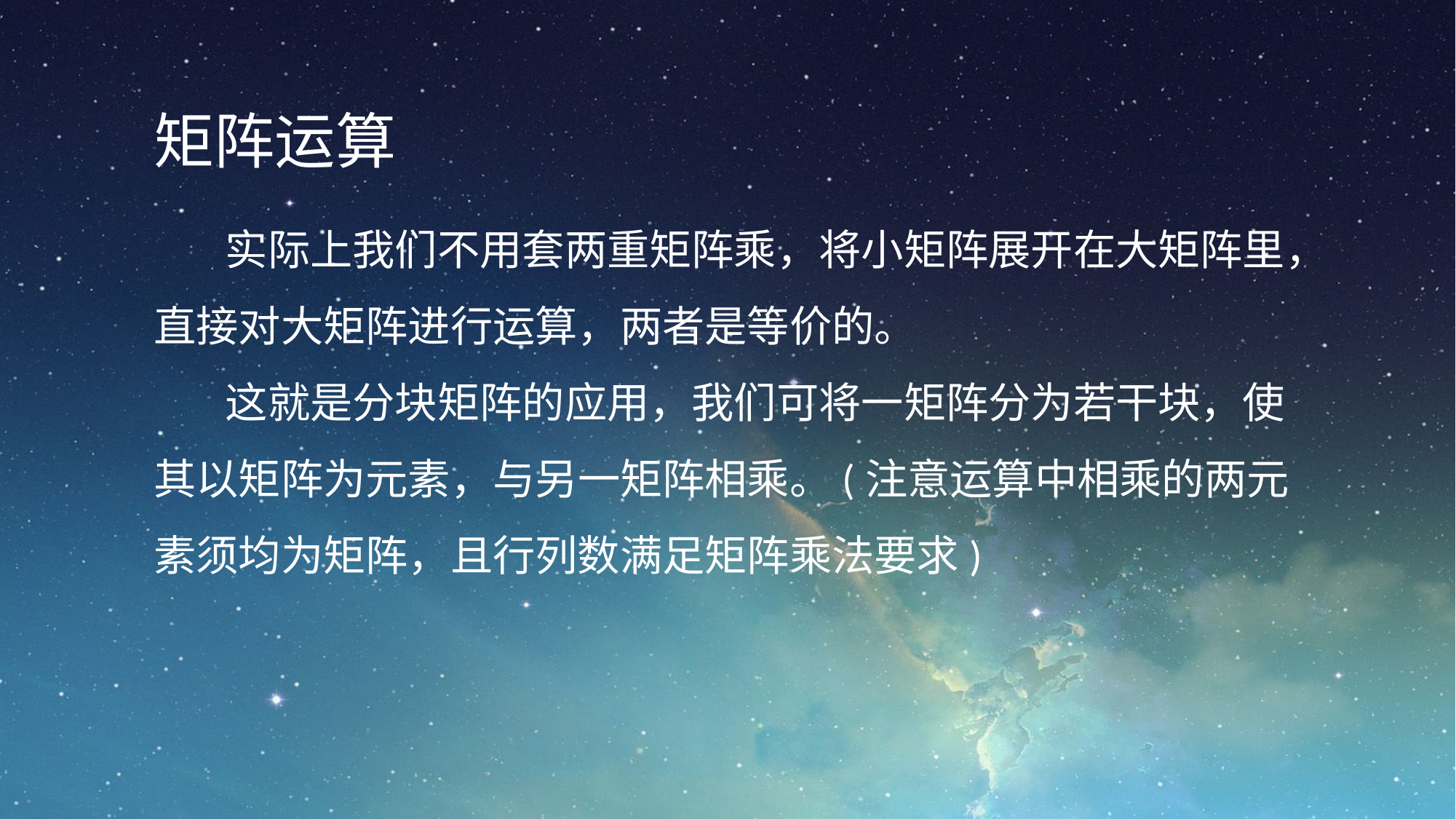

矩阵运算
实际上我们不用套两重矩阵乘，将小矩阵展开在大矩阵里，直接对大矩阵进行运算，两者是等价的。
这就是分块矩阵的应用，我们可将一矩阵分为若干块，使其以矩阵为元素，与另一矩阵相乘。(注意运算中相乘的两元素须均为矩阵，且行列数满足矩阵乘法要求)